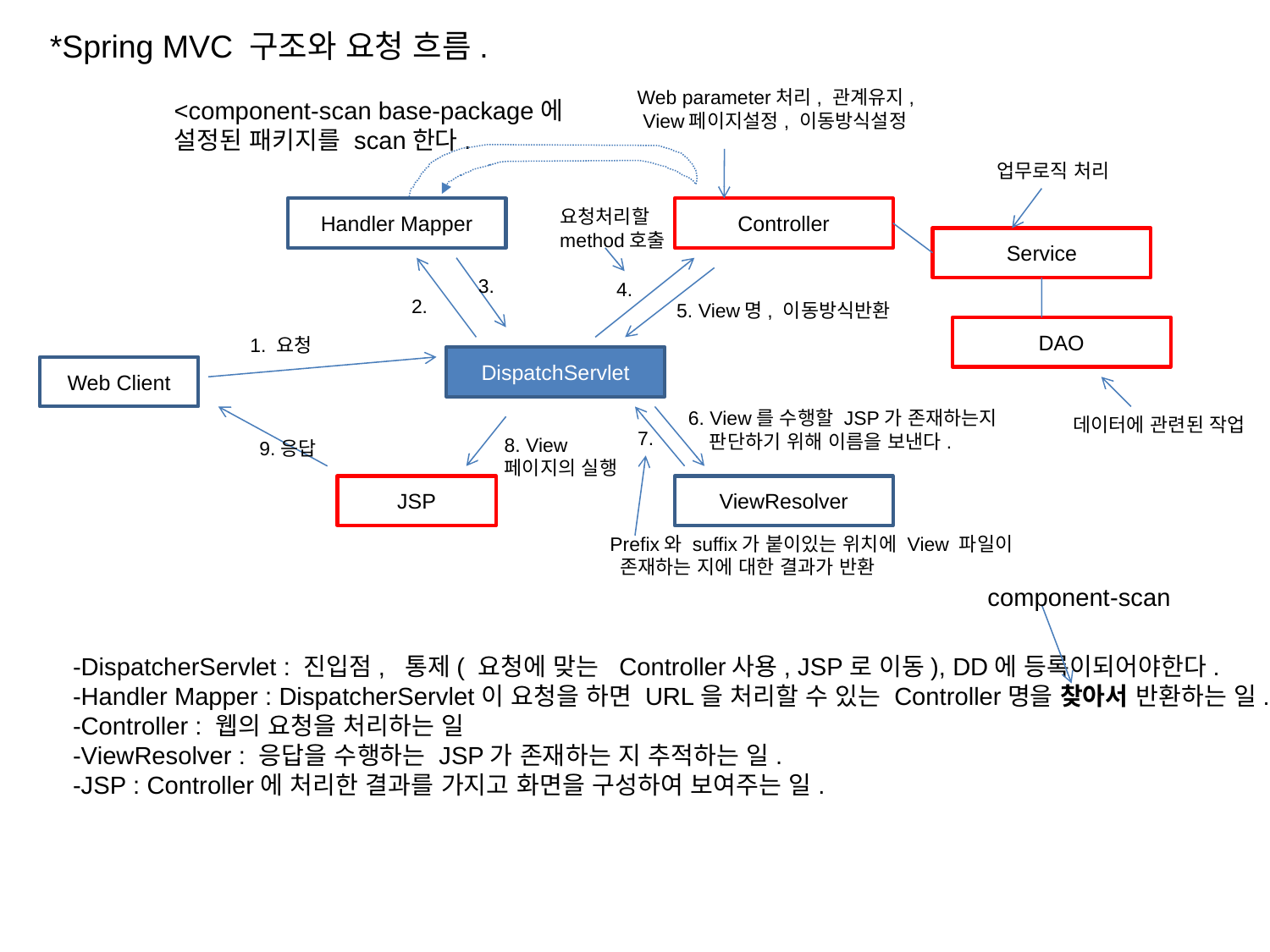

*Spring MVC 구조와 요청 흐름.
Web parameter처리, 관계유지,
 View페이지설정, 이동방식설정
<component-scan base-package에
설정된 패키지를 scan한다.

업무로직 처리
Handler Mapper
요청처리할
method호출
Controller
Service
3.
4.
2.
5. View명, 이동방식반환
DAO
1. 요청
DispatchServlet
Web Client
6. View를 수행할 JSP가 존재하는지
   판단하기 위해 이름을 보낸다.
데이터에 관련된 작업
7.
8. View
페이지의 실행
9.응답
JSP
ViewResolver
Prefix와 suffix가 붙이있는 위치에 View 파일이
 존재하는 지에 대한 결과가 반환
component-scan
-DispatcherServlet : 진입점,  통제( 요청에 맞는  Controller사용, JSP로 이동), DD에 등록이되어야한다.
-Handler Mapper : DispatcherServlet이 요청을 하면 URL을 처리할 수 있는 Controller명을 찾아서 반환하는 일.
-Controller : 웹의 요청을 처리하는 일
-ViewResolver : 응답을 수행하는 JSP가 존재하는 지 추적하는 일.
-JSP : Controller에 처리한 결과를 가지고 화면을 구성하여 보여주는 일.